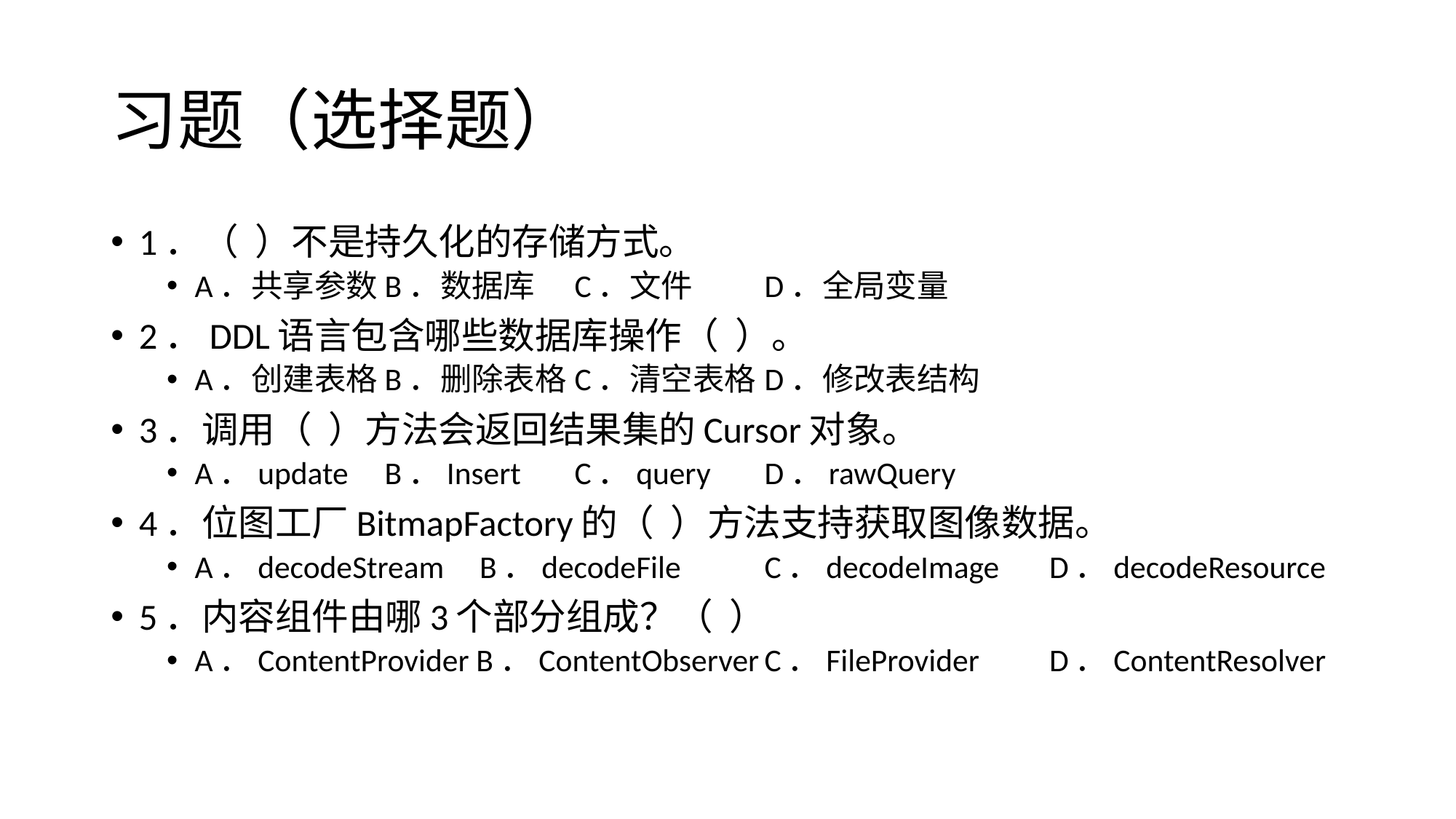

# 习题（选择题）
1．（  ）不是持久化的存储方式。
A．共享参数		B．数据库		C．文件		D．全局变量
2．DDL语言包含哪些数据库操作（  ）。
A．创建表格		B．删除表格		C．清空表格		D．修改表结构
3．调用（  ）方法会返回结果集的Cursor对象。
A．update		B．Insert		C．query		D．rawQuery
4．位图工厂BitmapFactory的（  ）方法支持获取图像数据。
A．decodeStream	B．decodeFile	C．decodeImage	D．decodeResource
5．内容组件由哪3个部分组成？（  ）
A．ContentProvider B．ContentObserver	C．FileProvider	D．ContentResolver